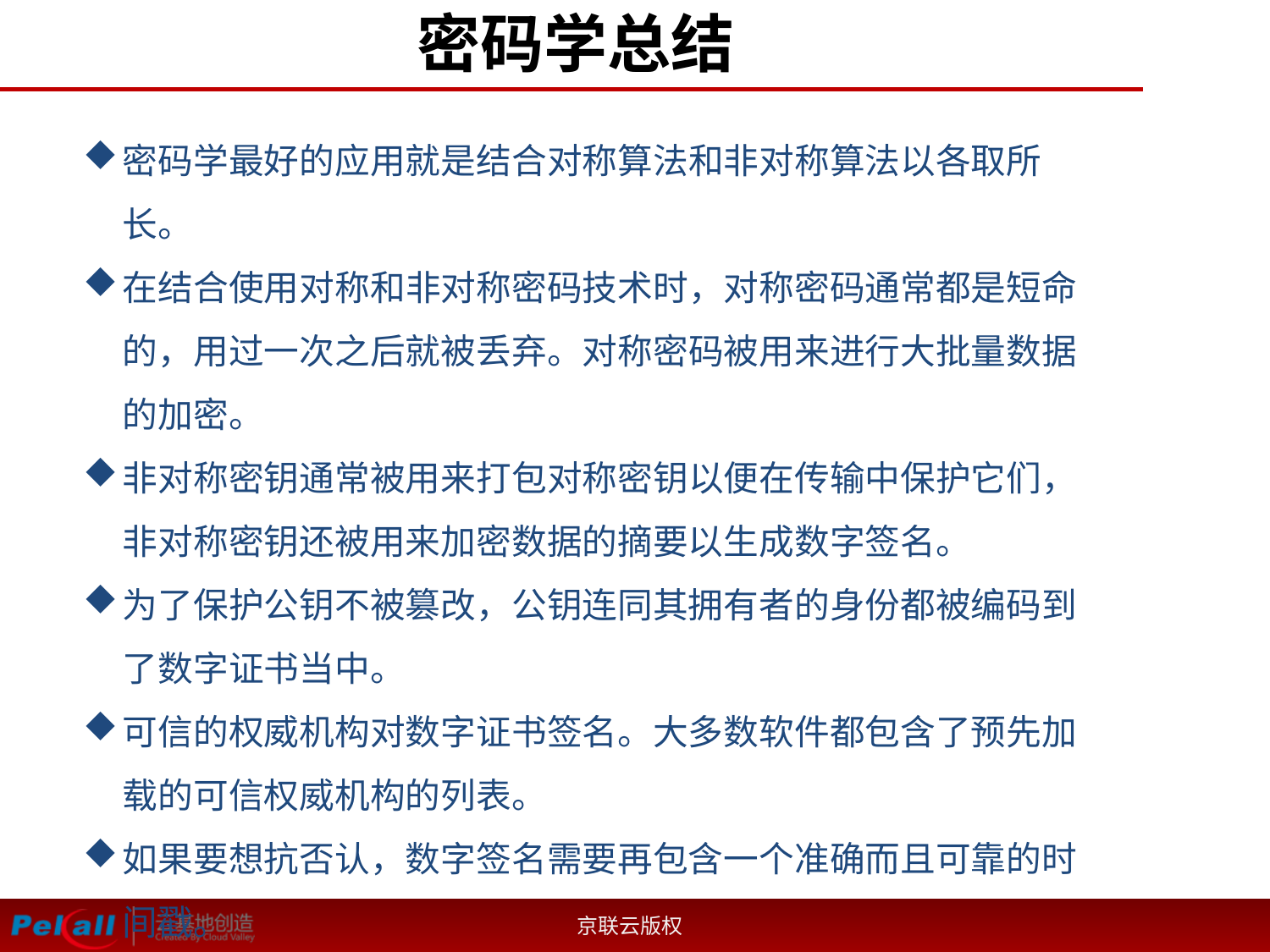

# 密码学总结
密码学最好的应用就是结合对称算法和非对称算法以各取所长。
在结合使用对称和非对称密码技术时，对称密码通常都是短命的，用过一次之后就被丢弃。对称密码被用来进行大批量数据的加密。
非对称密钥通常被用来打包对称密钥以便在传输中保护它们，非对称密钥还被用来加密数据的摘要以生成数字签名。
为了保护公钥不被篡改，公钥连同其拥有者的身份都被编码到了数字证书当中。
可信的权威机构对数字证书签名。大多数软件都包含了预先加载的可信权威机构的列表。
如果要想抗否认，数字签名需要再包含一个准确而且可靠的时间戳。